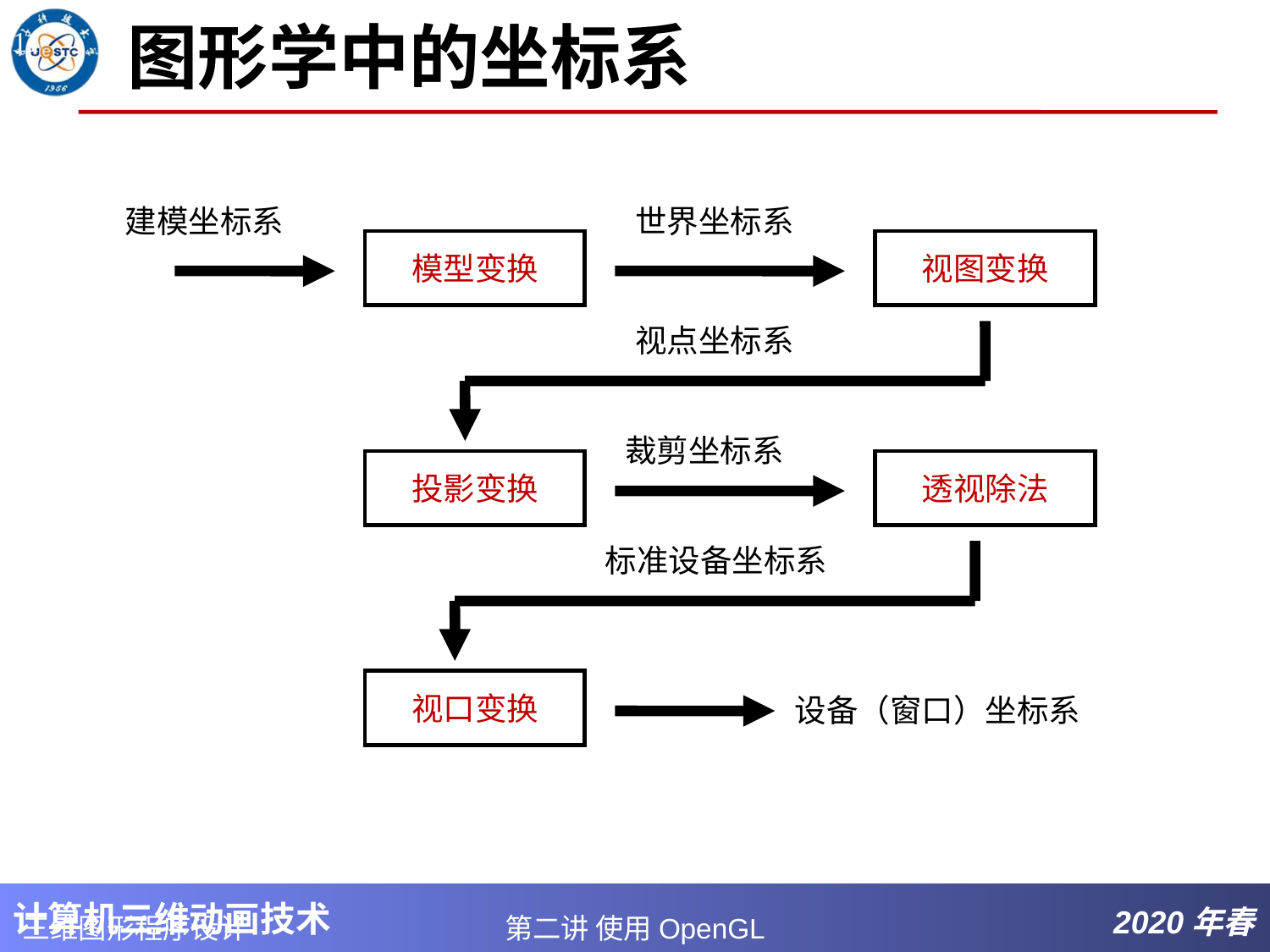

# 图形学中的坐标系
11
建模坐标系
世界坐标系
模型变换
视图变换

视点坐标系

裁剪坐标系
投影变换
透视除法

标准设备坐标系

视口变换
设备（窗口）坐标系

三维图形程序设计
第二讲 使用OpenGL